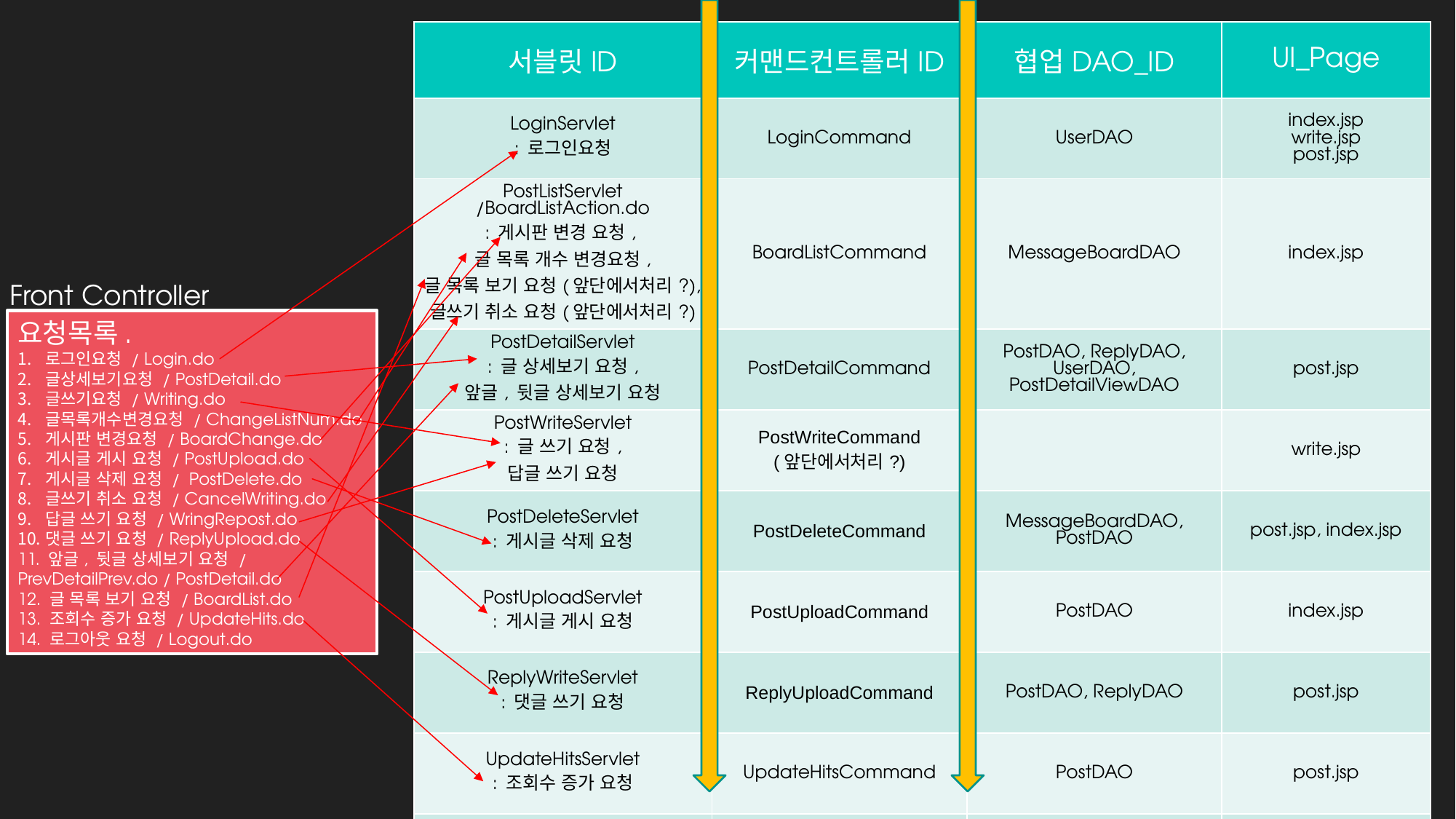

| 서블릿ID | 커맨드컨트롤러ID | 협업DAO\_ID | UI\_Page |
| --- | --- | --- | --- |
| LoginServlet : 로그인요청 | LoginCommand | UserDAO | index.jsp write.jsp post.jsp |
| PostListServlet /BoardListAction.do : 게시판 변경 요청, 글 목록 개수 변경요청, 글 목록 보기 요청(앞단에서처리?), 글쓰기 취소 요청(앞단에서처리?) | BoardListCommand | MessageBoardDAO | index.jsp |
| PostDetailServlet : 글 상세보기 요청, 앞글, 뒷글 상세보기 요청 | PostDetailCommand | PostDAO, ReplyDAO, UserDAO, PostDetailViewDAO | post.jsp |
| PostWriteServlet : 글 쓰기 요청, 답글 쓰기 요청 | PostWriteCommand (앞단에서처리?) |  | write.jsp |
| PostDeleteServlet : 게시글 삭제 요청 | PostDeleteCommand | MessageBoardDAO, PostDAO | post.jsp, index.jsp |
| PostUploadServlet : 게시글 게시 요청 | PostUploadCommand | PostDAO | index.jsp |
| ReplyWriteServlet : 댓글 쓰기 요청 | ReplyUploadCommand | PostDAO, ReplyDAO | post.jsp |
| UpdateHitsServlet : 조회수 증가 요청 | UpdateHitsCommand | PostDAO | post.jsp |
| LogoutServlet : 로그아웃 요청 | x | x | index.jsp |
Front Controller
요청목록.
로그인요청 / Login.do
글상세보기요청 / PostDetail.do
글쓰기요청 / Writing.do
글목록개수변경요청 / ChangeListNum.do
게시판 변경요청 / BoardChange.do
게시글 게시 요청 / PostUpload.do
게시글 삭제 요청 /  PostDelete.do
글쓰기 취소 요청 / CancelWriting.do
답글 쓰기 요청 / WringRepost.do
댓글 쓰기 요청 / ReplyUpload.do
11. 앞글, 뒷글 상세보기 요청 / PrevDetailPrev.do / PostDetail.do
12. 글 목록 보기 요청 / BoardList.do
13. 조회수 증가 요청 / UpdateHits.do
14. 로그아웃 요청 / Logout.do